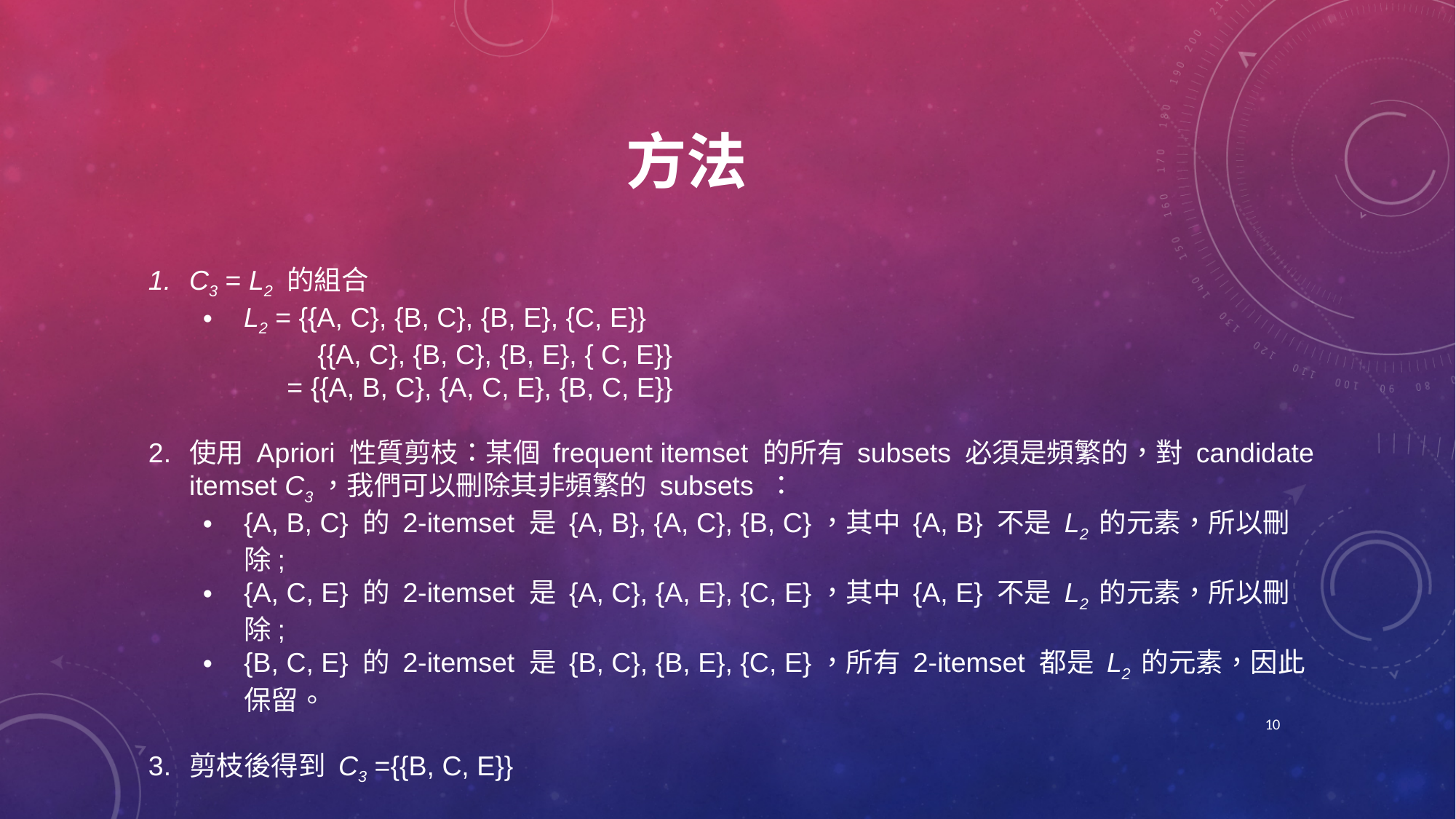

# 方法
C3 = L2 的組合
L2 = {{A, C}, {B, C}, {B, E}, {C, E}}
               {{A, C}, {B, C}, {B, E}, { C, E}}
           = {{A, B, C}, {A, C, E}, {B, C, E}}

使用 Apriori 性質剪枝：某個 frequent itemset 的所有 subsets 必須是頻繁的，對 candidate itemset C3，我們可以刪除其非頻繁的 subsets ：
{A, B, C} 的 2-itemset 是 {A, B}, {A, C}, {B, C}，其中 {A, B} 不是 L2 的元素，所以刪除;
{A, C, E} 的 2-itemset 是 {A, C}, {A, E}, {C, E}，其中 {A, E} 不是 L2 的元素，所以刪除;
{B, C, E} 的 2-itemset 是 {B, C}, {B, E}, {C, E}，所有 2-itemset 都是 L2 的元素，因此保留。

剪枝後得到 C3 ={{B, C, E}}
10